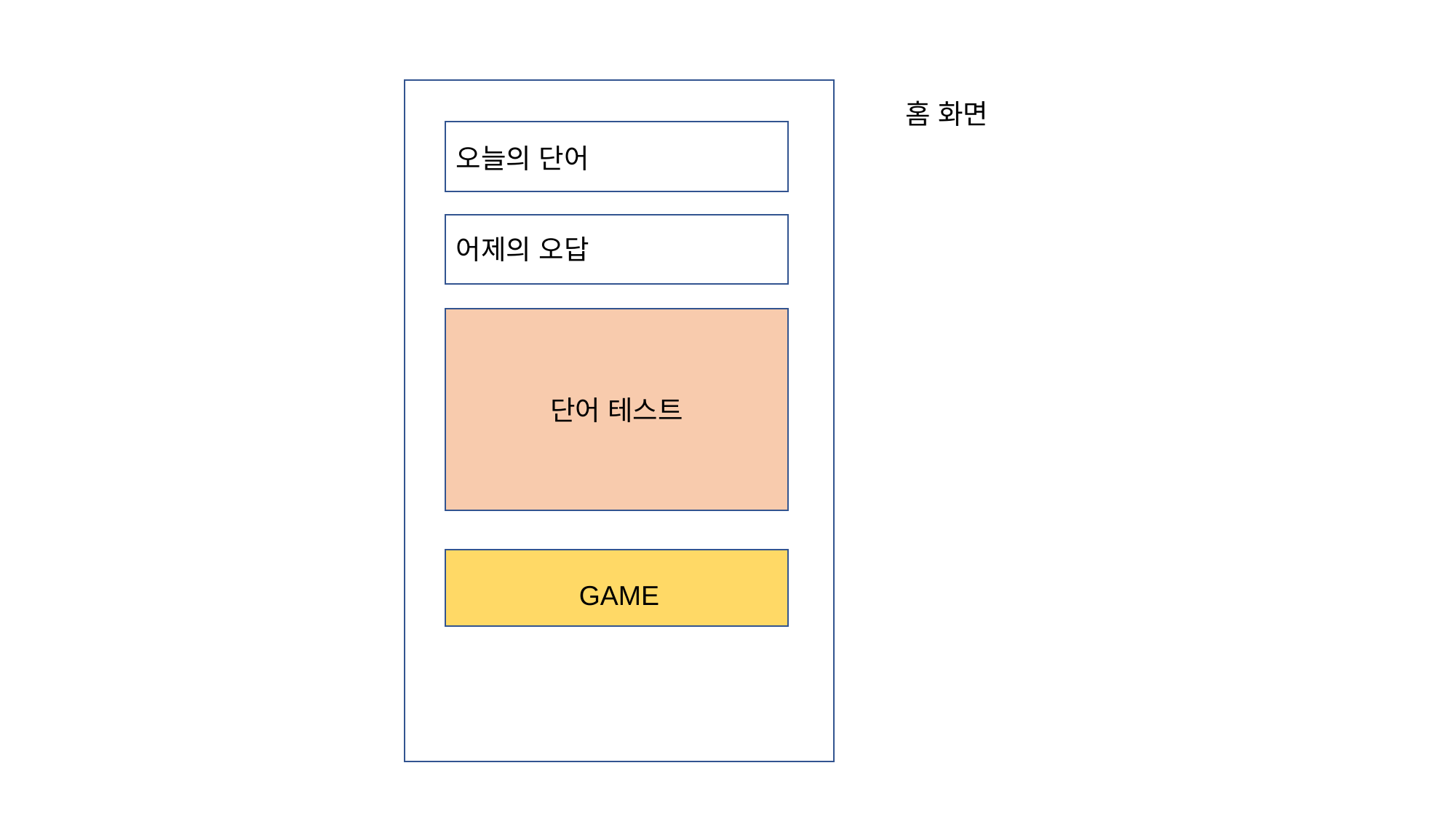

홈 화면

오늘의 단어

어제의 오답
단어 테스트

GAME